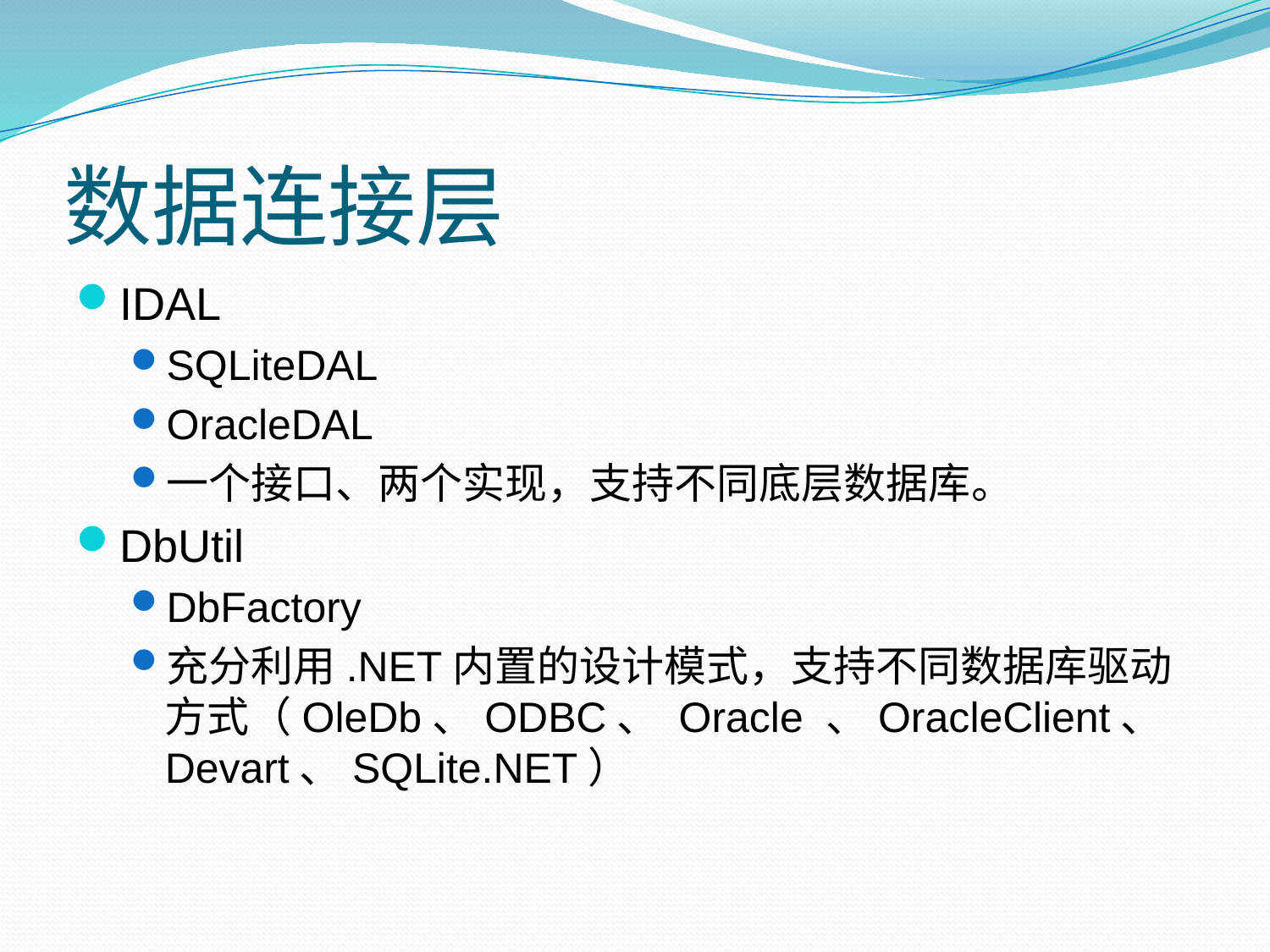

# 数据连接层
IDAL
SQLiteDAL
OracleDAL
一个接口、两个实现，支持不同底层数据库。
DbUtil
DbFactory
充分利用.NET内置的设计模式，支持不同数据库驱动方式（OleDb、ODBC、 Oracle 、OracleClient、Devart、SQLite.NET）